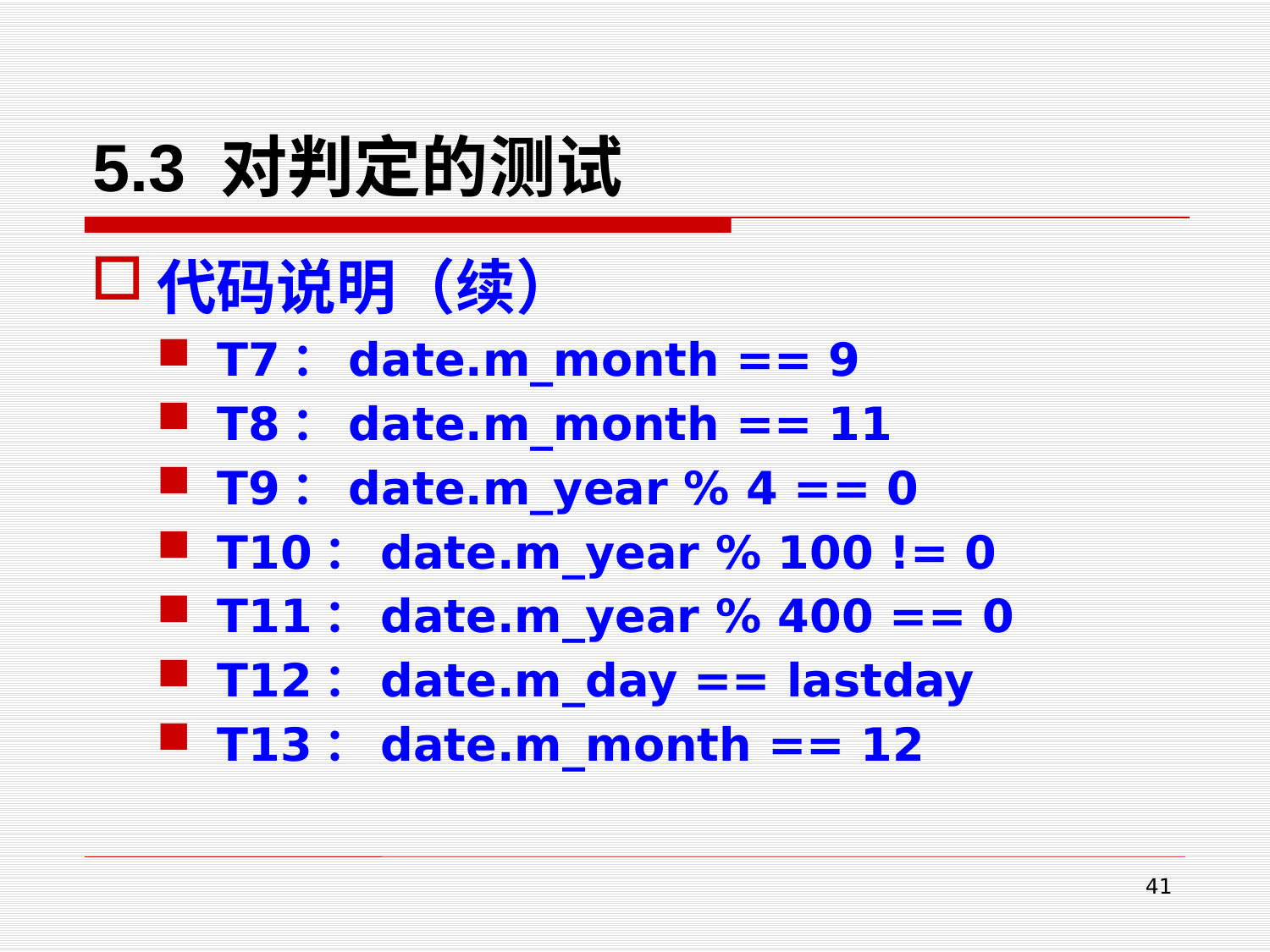

# 5.3 对判定的测试
代码说明（续）
T7：date.m_month == 9
T8：date.m_month == 11
T9：date.m_year % 4 == 0
T10：date.m_year % 100 != 0
T11：date.m_year % 400 == 0
T12：date.m_day == lastday
T13：date.m_month == 12
41